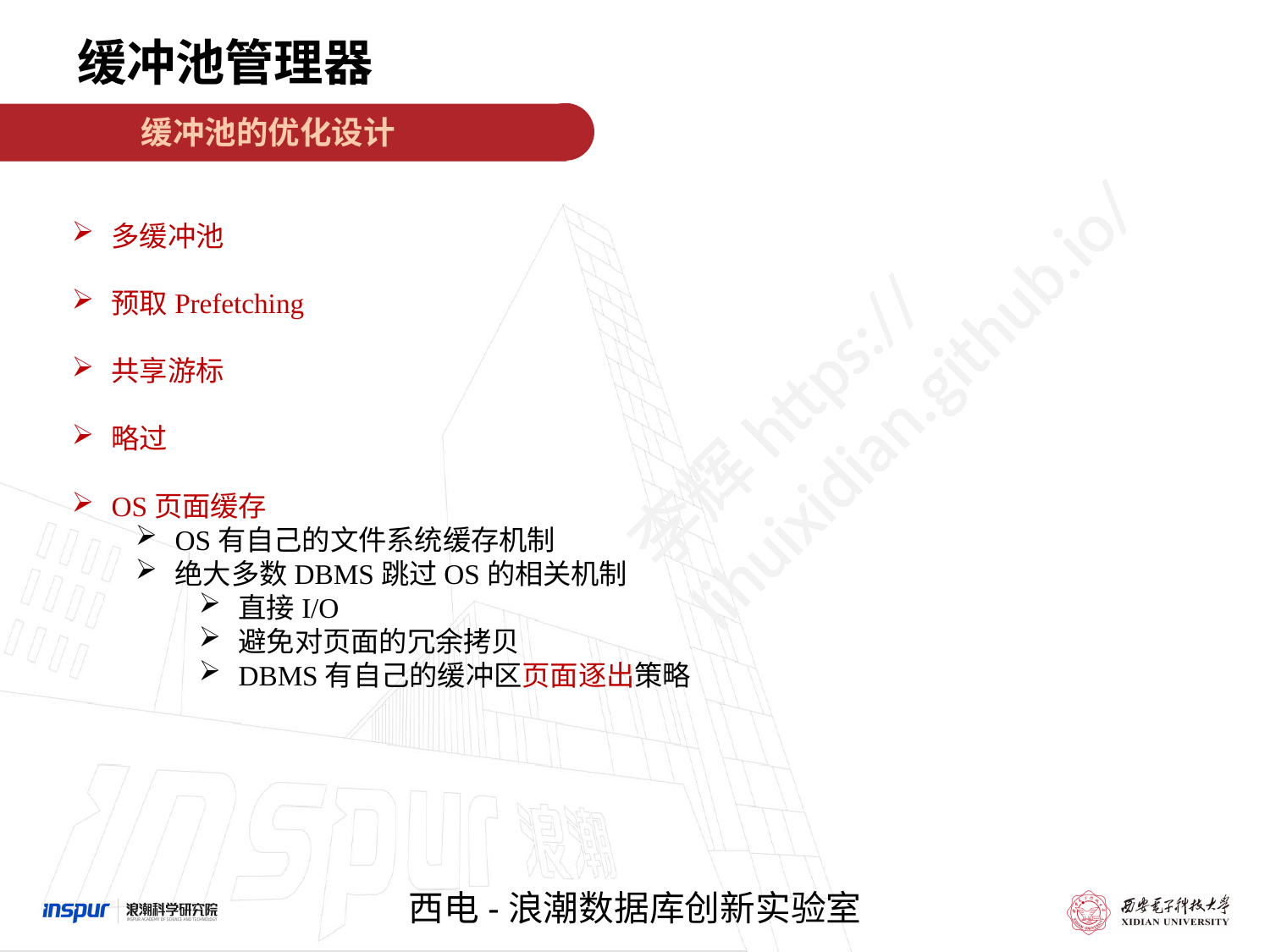

缓冲池管理器

缓冲池的优化设计
多缓冲池

预取Prefetching

共享游标

略过

OS页面缓存
OS有自己的文件系统缓存机制
绝大多数DBMS跳过OS的相关机制
直接I/O
避免对页面的冗余拷贝
DBMS有自己的缓冲区页面逐出策略